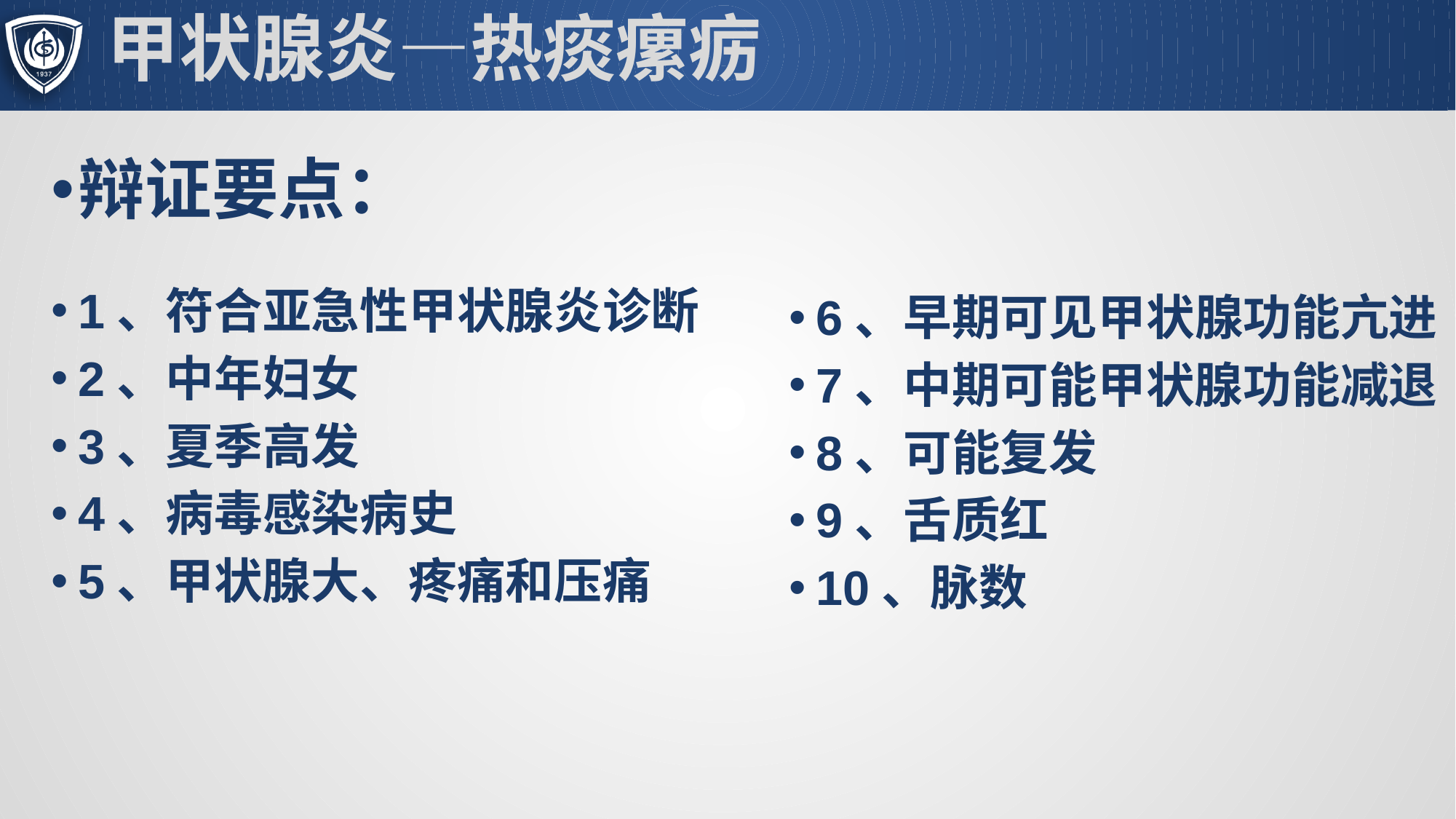

# 甲状腺炎—热痰瘰疬
辩证要点：

1、符合亚急性甲状腺炎诊断
2、中年妇女
3、夏季高发
4、病毒感染病史
5、甲状腺大、疼痛和压痛

6、早期可见甲状腺功能亢进
7、中期可能甲状腺功能减退
8、可能复发
9、舌质红
10、脉数